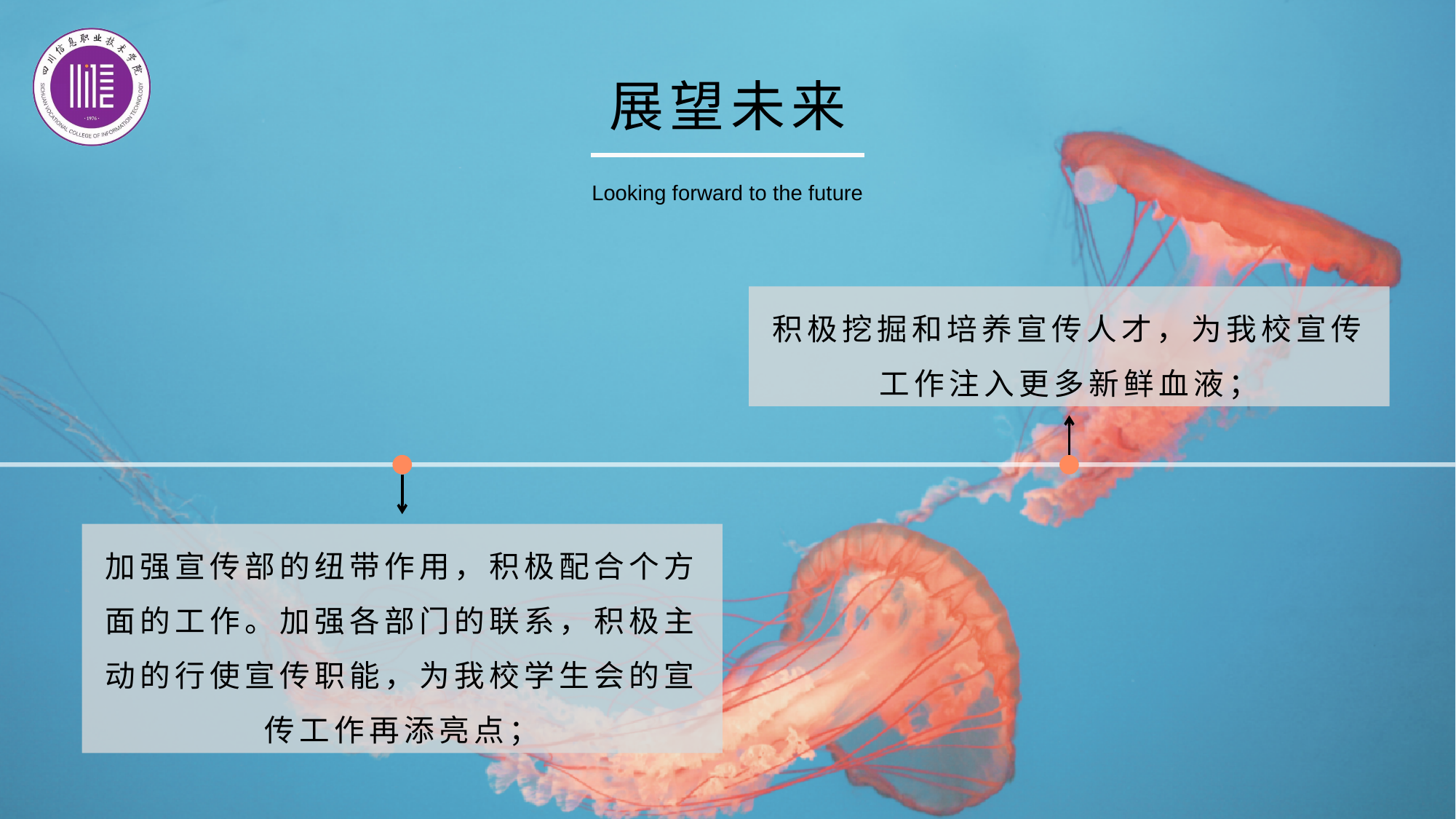

展望未来
Looking forward to the future
积极挖掘和培养宣传人才，为我校宣传工作注入更多新鲜血液；

加强宣传部的纽带作用，积极配合个方面的工作。加强各部门的联系，积极主动的行使宣传职能，为我校学生会的宣传工作再添亮点；